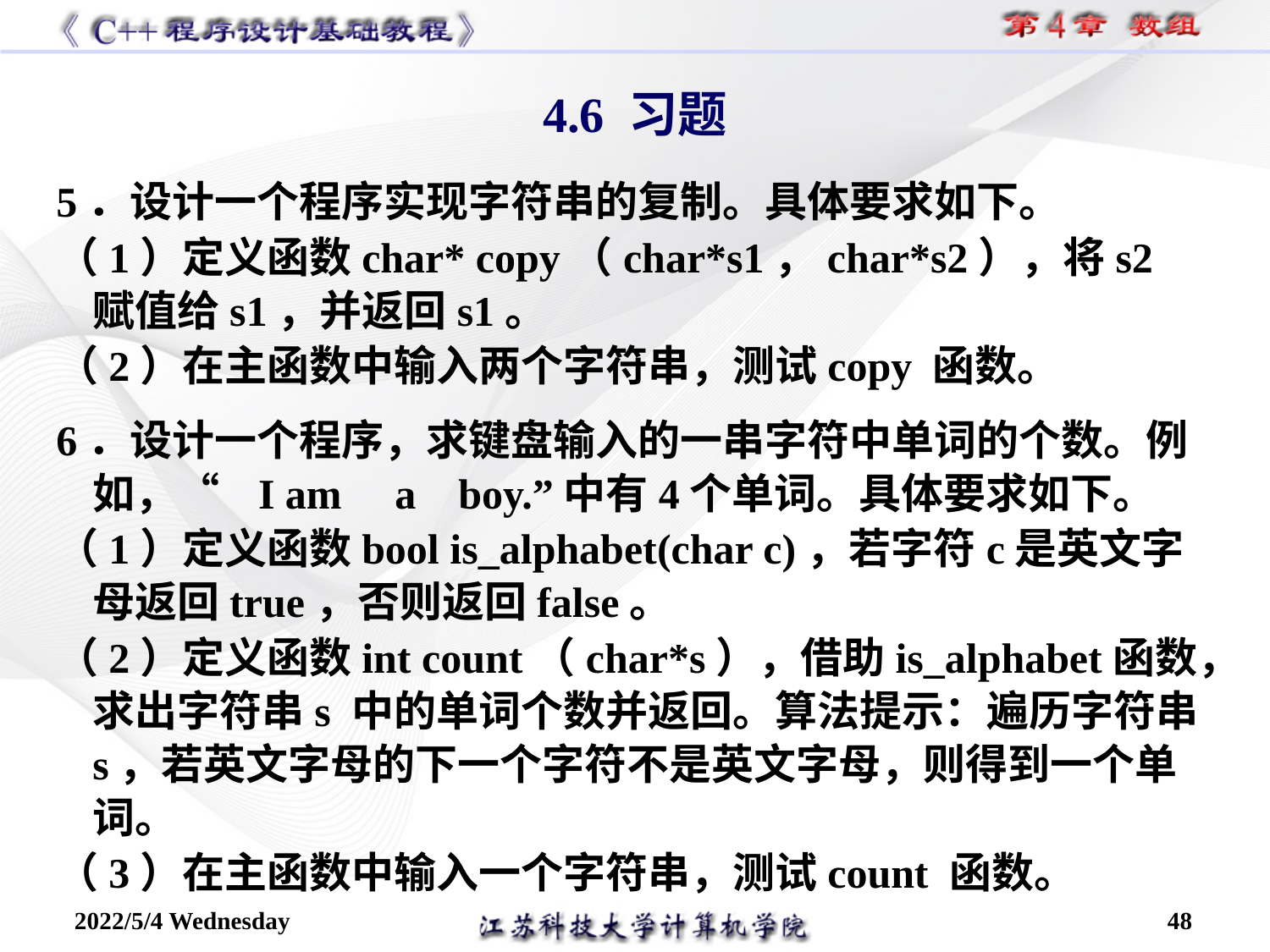

4.6 习题
5．设计一个程序实现字符串的复制。具体要求如下。
（1）定义函数char* copy（char*s1，char*s2），将s2 赋值给s1，并返回s1。
（2）在主函数中输入两个字符串，测试copy 函数。
6．设计一个程序，求键盘输入的一串字符中单词的个数。例如，“   I am     a    boy.”中有4个单词。具体要求如下。
（1）定义函数bool is_alphabet(char c)，若字符c是英文字母返回true，否则返回false。
（2）定义函数int count（char*s），借助is_alphabet函数，求出字符串s 中的单词个数并返回。算法提示：遍历字符串s，若英文字母的下一个字符不是英文字母，则得到一个单词。
（3）在主函数中输入一个字符串，测试count 函数。